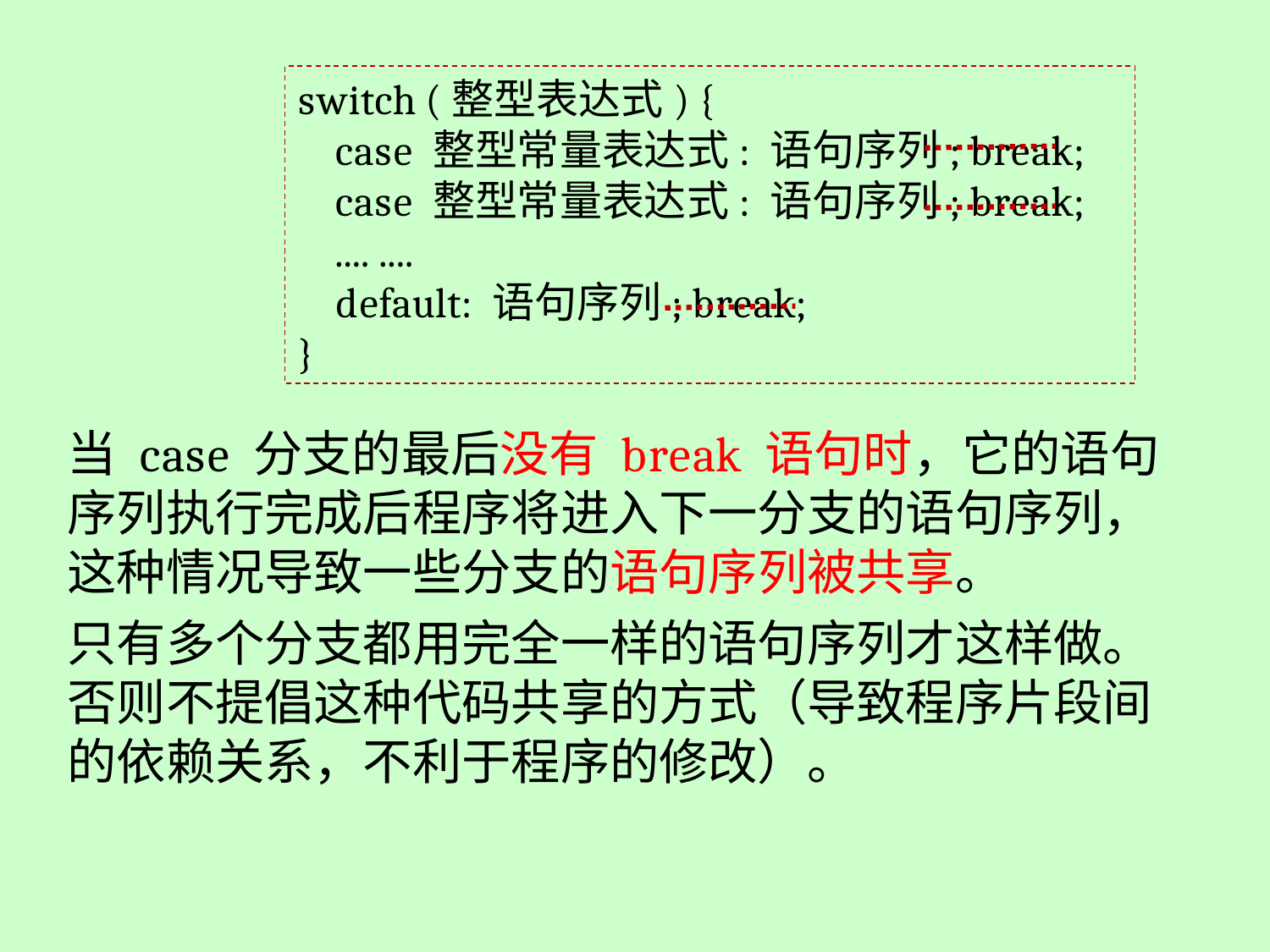

switch (整型表达式) {
    case 整型常量表达式: 语句序列; break;
    case 整型常量表达式: 语句序列; break;
    .... ....
    default: 语句序列; break;
}
当 case 分支的最后没有 break 语句时，它的语句序列执行完成后程序将进入下一分支的语句序列，这种情况导致一些分支的语句序列被共享。
只有多个分支都用完全一样的语句序列才这样做。否则不提倡这种代码共享的方式（导致程序片段间的依赖关系，不利于程序的修改）。
37